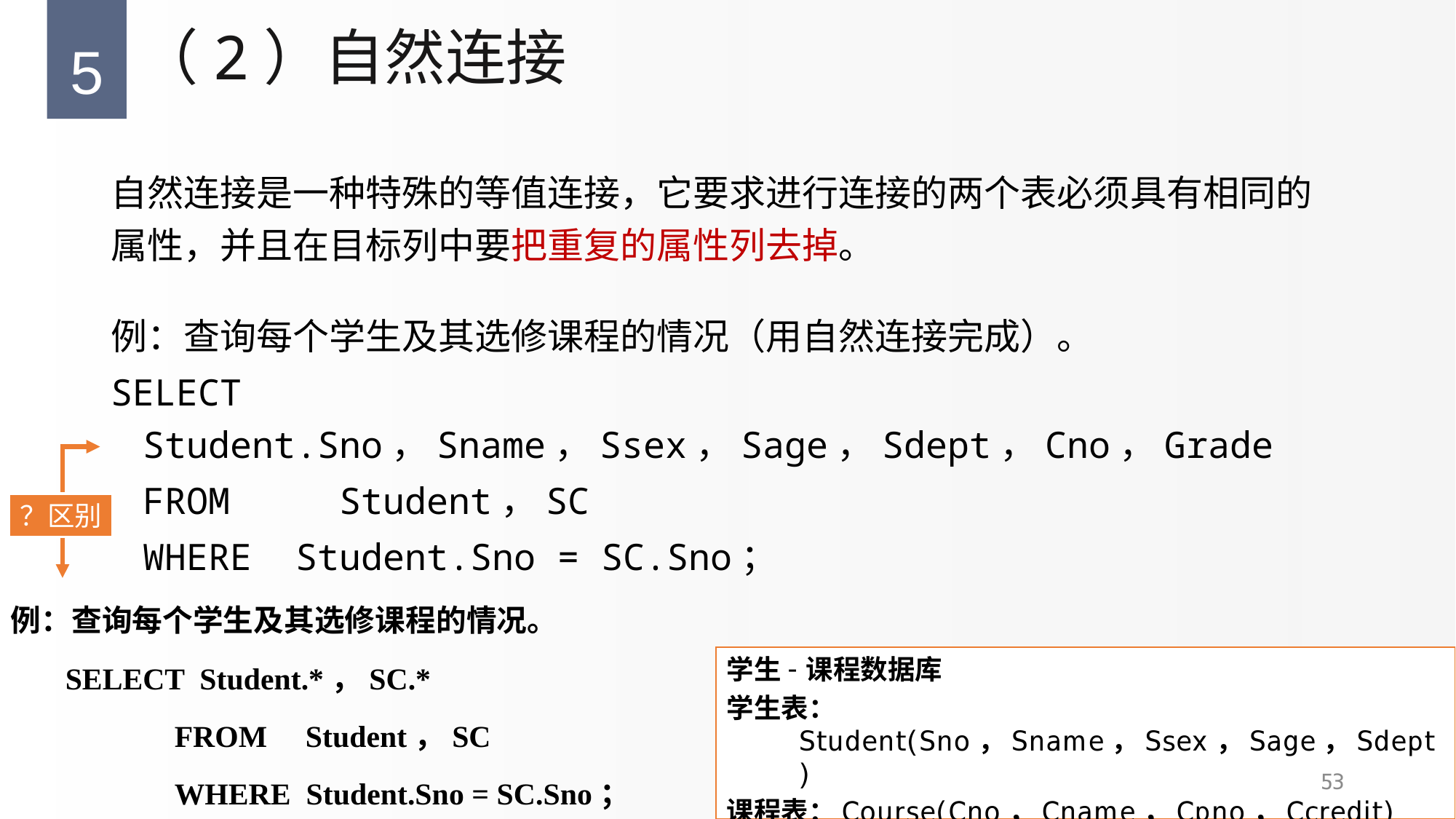

# （2）自然连接
自然连接是一种特殊的等值连接，它要求进行连接的两个表必须具有相同的属性，并且在目标列中要把重复的属性列去掉。
例：查询每个学生及其选修课程的情况（用自然连接完成）。
SELECT  Student.Sno，Sname，Ssex，Sage，Sdept，Cno，Grade
	FROM     Student，SC
	WHERE  Student.Sno = SC.Sno；

？区别
例：查询每个学生及其选修课程的情况。
SELECT  Student.*，SC.*
	FROM     Student，SC
	WHERE  Student.Sno = SC.Sno；
53